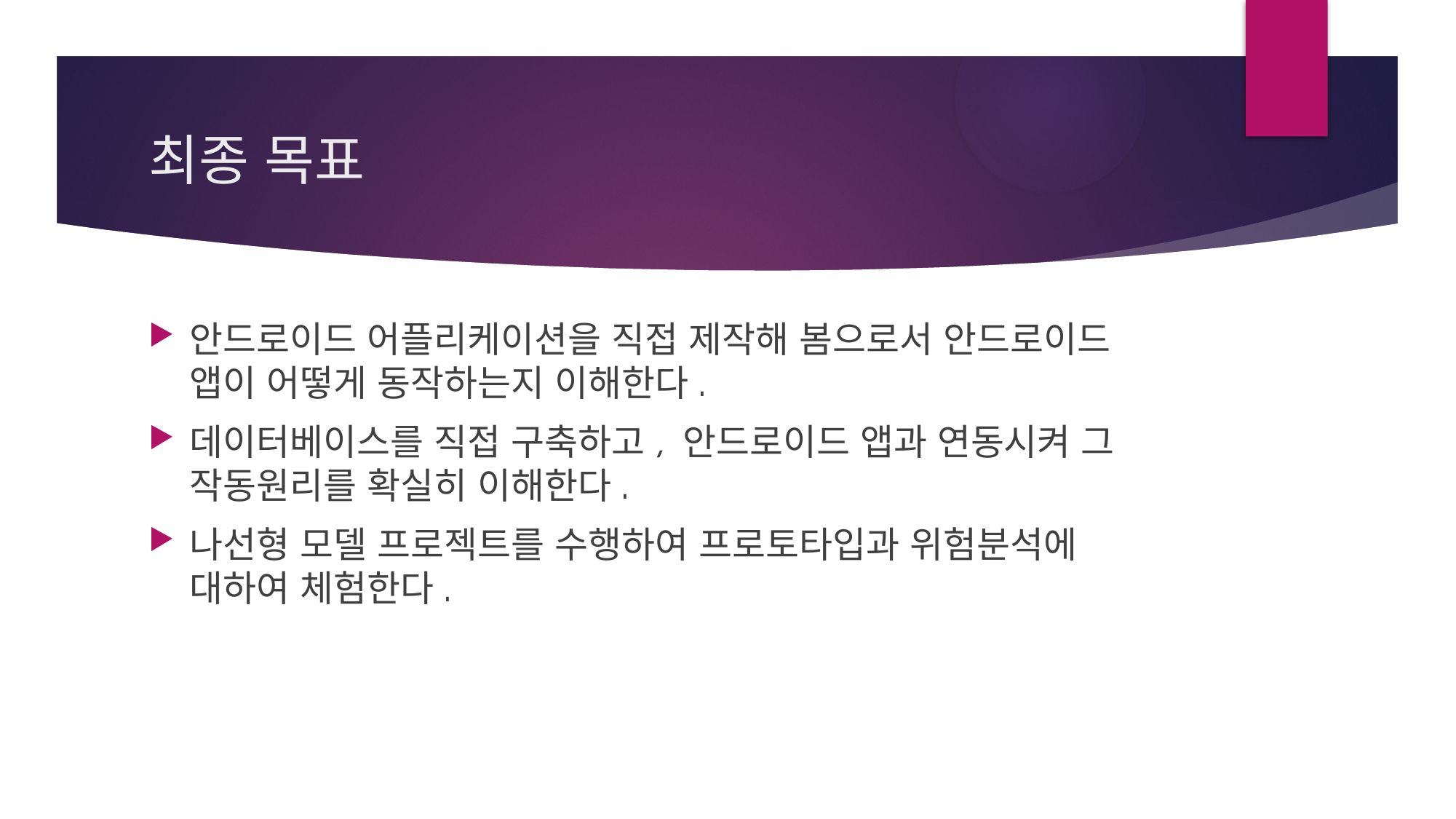

# 최종 목표
안드로이드 어플리케이션을 직접 제작해 봄으로서 안드로이드 앱이 어떻게 동작하는지 이해한다.
데이터베이스를 직접 구축하고, 안드로이드 앱과 연동시켜 그 작동원리를 확실히 이해한다.
나선형 모델 프로젝트를 수행하여 프로토타입과 위험분석에 대하여 체험한다.